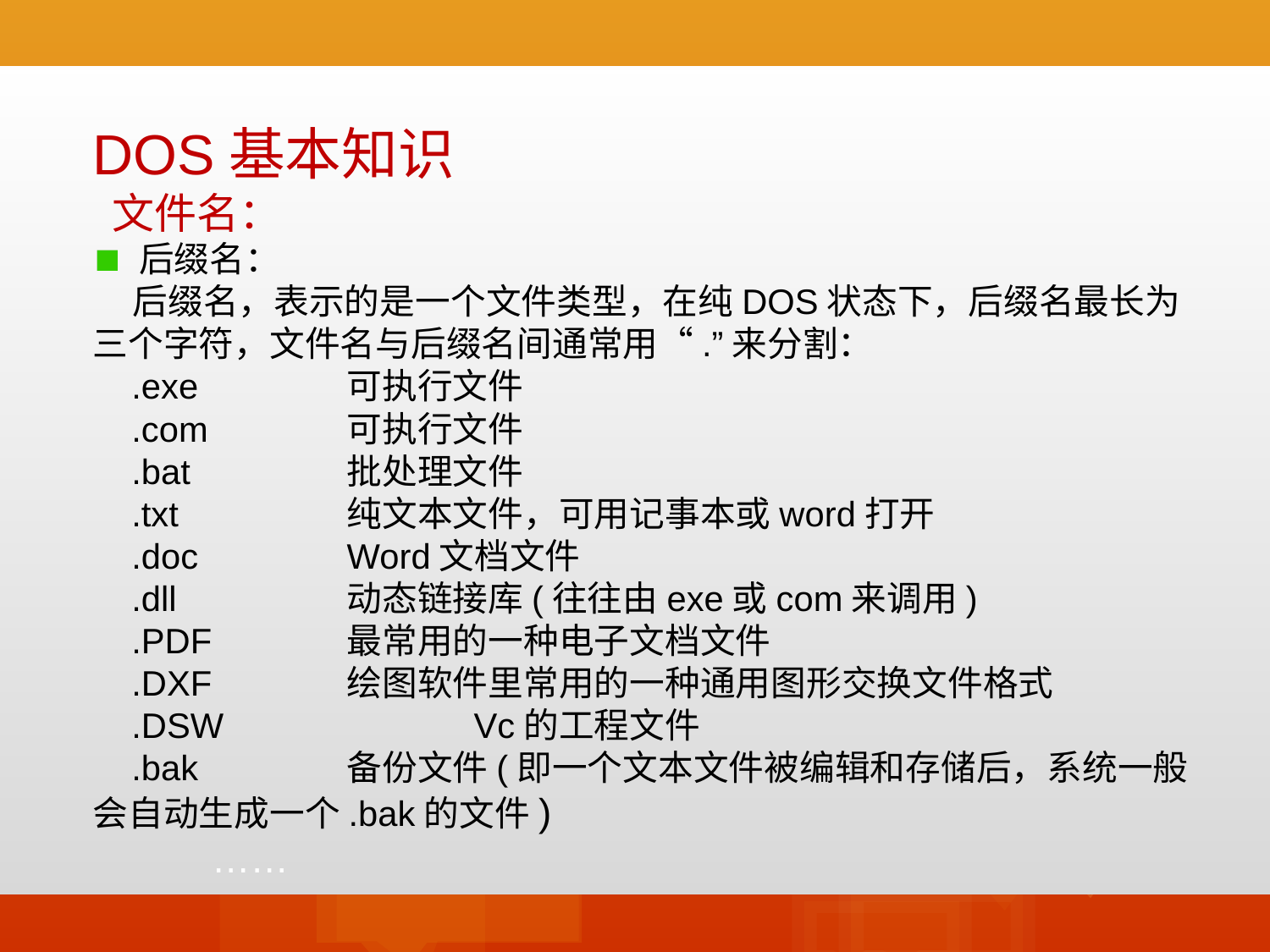

DOS基本知识
 文件名：
 后缀名：
    后缀名，表示的是一个文件类型，在纯DOS状态下，后缀名最长为三个字符，文件名与后缀名间通常用“.”来分割：
    .exe		可执行文件
    .com		可执行文件
    .bat		批处理文件
    .txt		纯文本文件，可用记事本或word打开
    .doc		Word文档文件
    .dll		动态链接库(往往由exe或com来调用)
    .PDF		最常用的一种电子文档文件
    .DXF		绘图软件里常用的一种通用图形交换文件格式
    .DSW		Vc的工程文件
    .bak		备份文件(即一个文本文件被编辑和存储后，系统一般会自动生成一个.bak的文件)
           ……